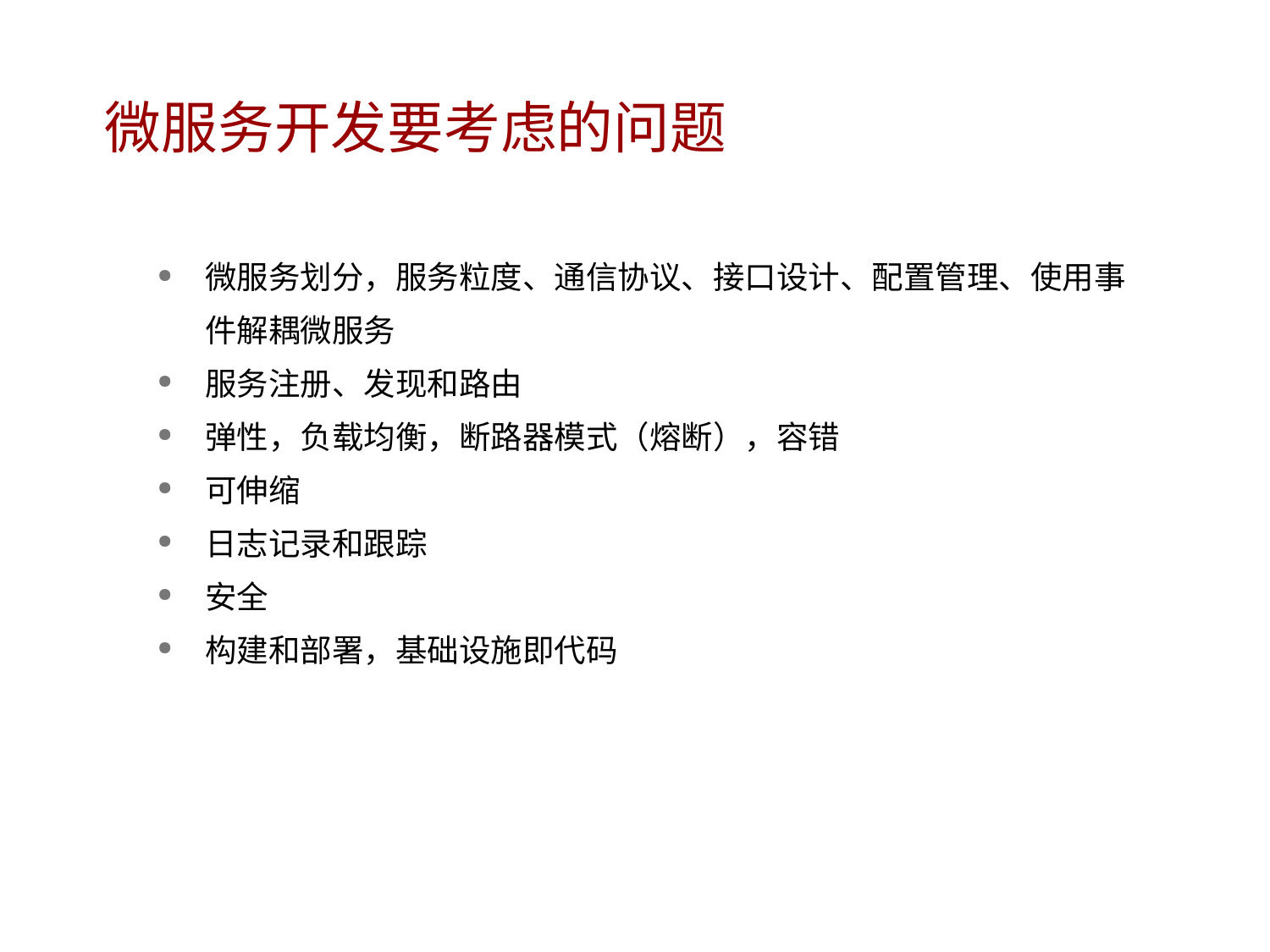

# 微服务开发要考虑的问题
微服务划分，服务粒度、通信协议、接口设计、配置管理、使用事件解耦微服务
服务注册、发现和路由
弹性，负载均衡，断路器模式（熔断），容错
可伸缩
日志记录和跟踪
安全
构建和部署，基础设施即代码